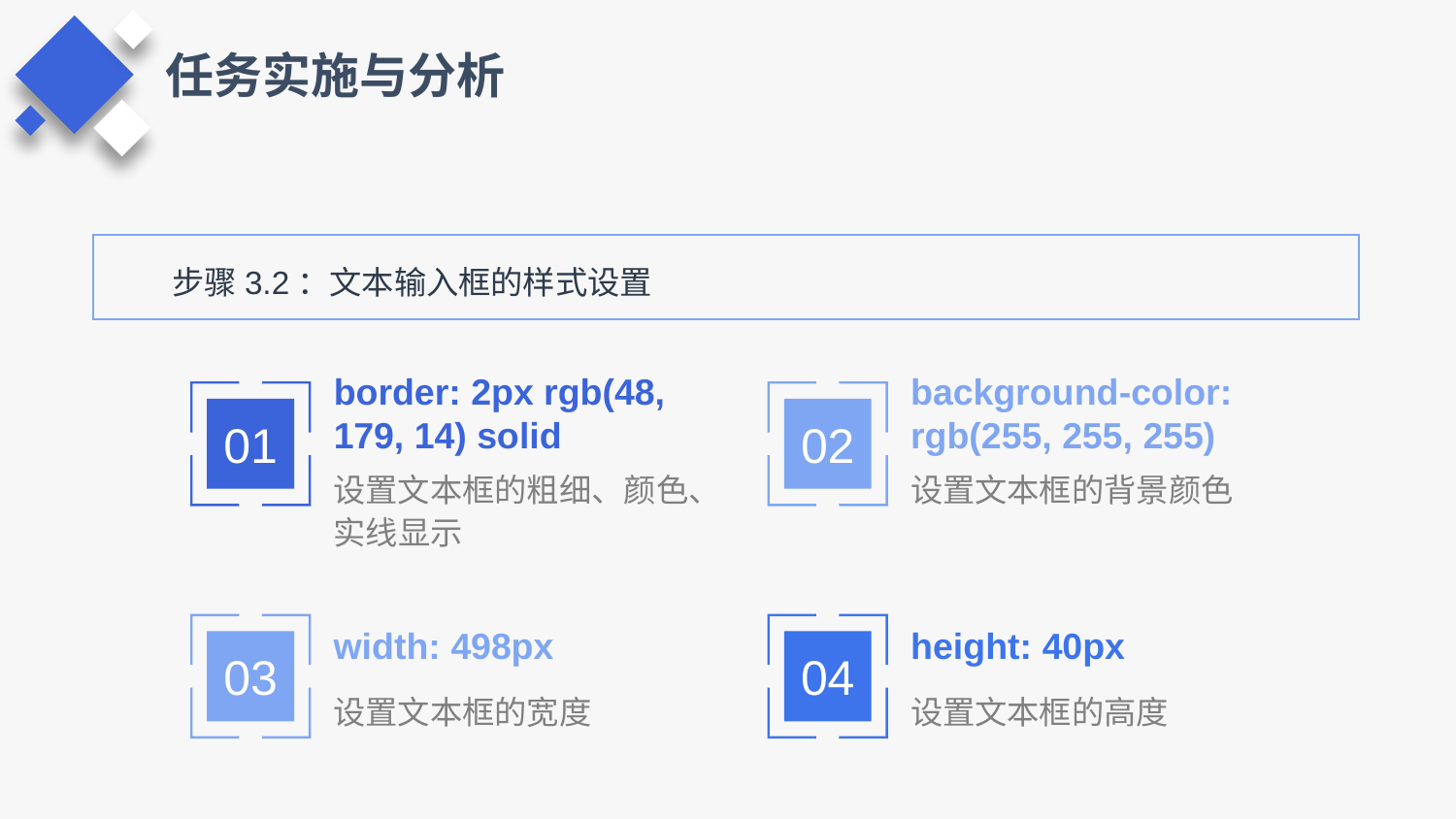

任务实施与分析

步骤3.2：文本输入框的样式设置

border: 2px rgb(48, 179, 14) solid
background-color: rgb(255, 255, 255)
01
02
设置文本框的粗细、颜色、实线显示
设置文本框的背景颜色

width: 498px

height: 40px
03
04
设置文本框的宽度
设置文本框的高度